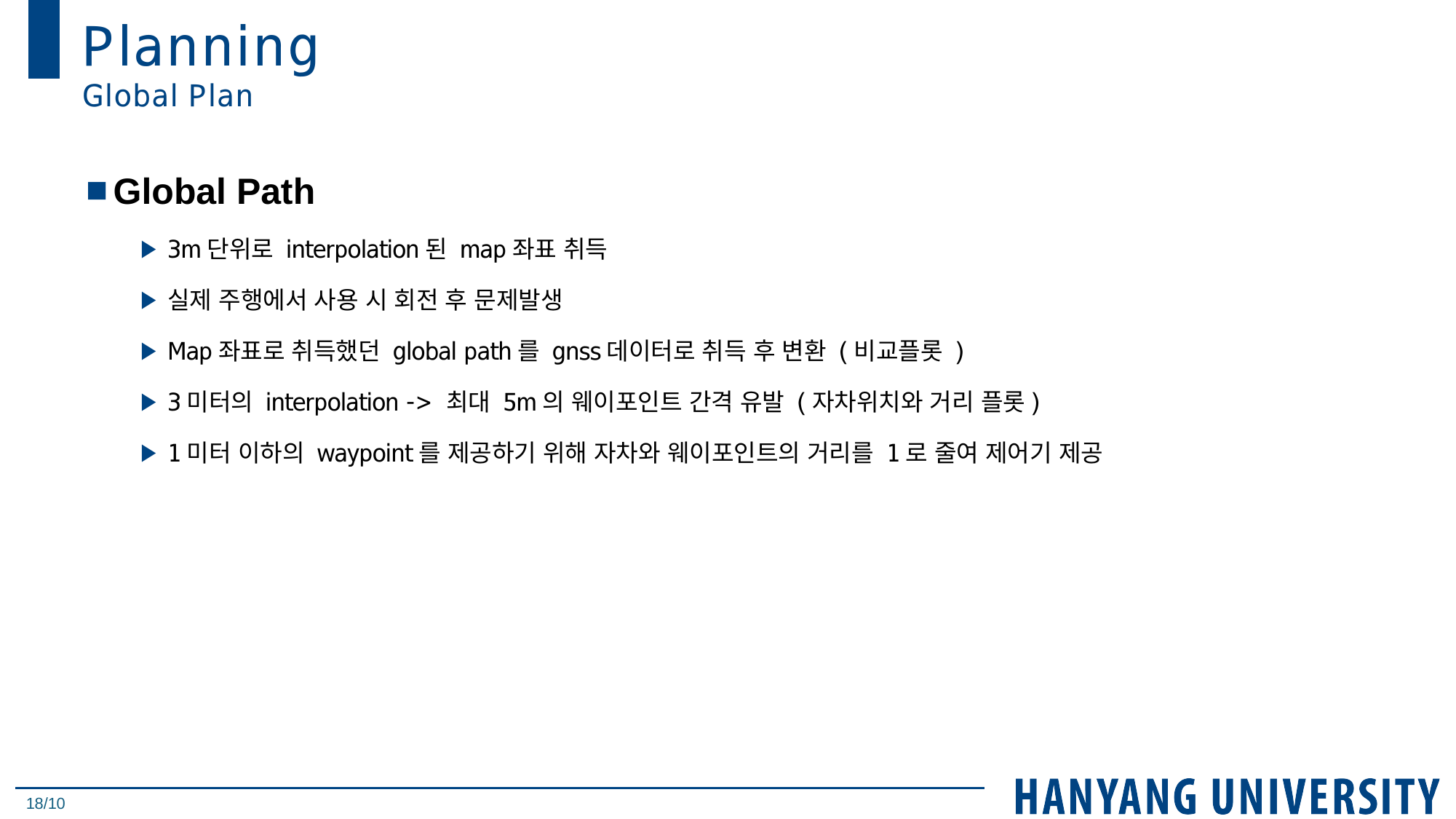

# Planning
Global Plan
Global Path
3m단위로 interpolation된 map좌표 취득
실제 주행에서 사용 시 회전 후 문제발생
Map좌표로 취득했던 global path를 gnss데이터로 취득 후 변환 (비교플롯 )
3미터의 interpolation -> 최대 5m의 웨이포인트 간격 유발 (자차위치와 거리 플롯)
1미터 이하의 waypoint를 제공하기 위해 자차와 웨이포인트의 거리를 1로 줄여 제어기 제공